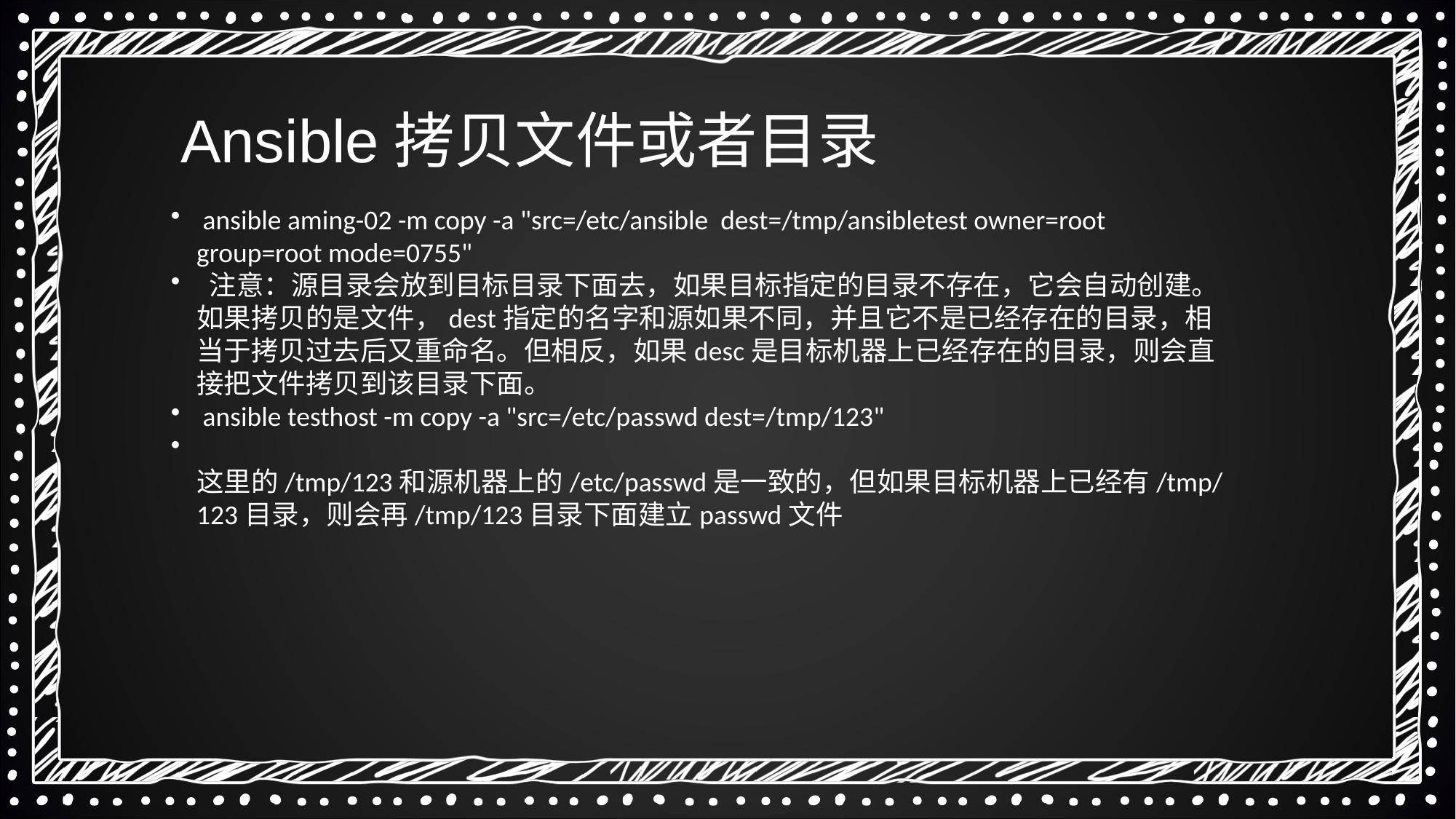

Ansible拷贝文件或者目录
 ansible aming-02 -m copy -a "src=/etc/ansible  dest=/tmp/ansibletest owner=root group=root mode=0755"
 注意：源目录会放到目标目录下面去，如果目标指定的目录不存在，它会自动创建。如果拷贝的是文件，dest指定的名字和源如果不同，并且它不是已经存在的目录，相当于拷贝过去后又重命名。但相反，如果desc是目标机器上已经存在的目录，则会直接把文件拷贝到该目录下面。
 ansible testhost -m copy -a "src=/etc/passwd dest=/tmp/123"
 这里的/tmp/123和源机器上的/etc/passwd是一致的，但如果目标机器上已经有/tmp/123目录，则会再/tmp/123目录下面建立passwd文件